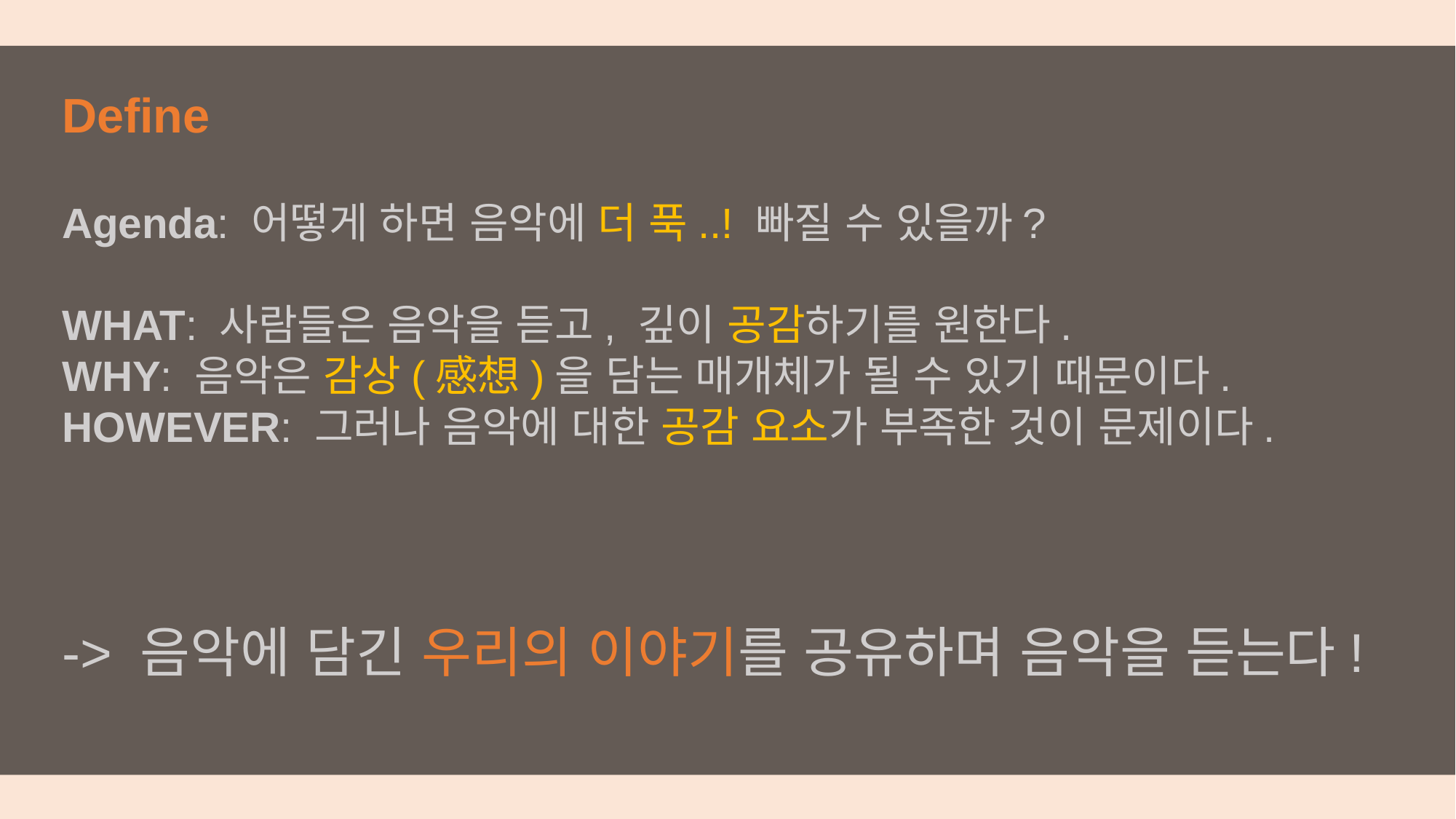

Define
Agenda: 어떻게 하면 음악에 더 푹..! 빠질 수 있을까?

WHAT: 사람들은 음악을 듣고, 깊이 공감하기를 원한다.
WHY: 음악은 감상(感想)을 담는 매개체가 될 수 있기 때문이다.
HOWEVER: 그러나 음악에 대한 공감 요소가 부족한 것이 문제이다.

-> 음악에 담긴 우리의 이야기를 공유하며 음악을 듣는다!